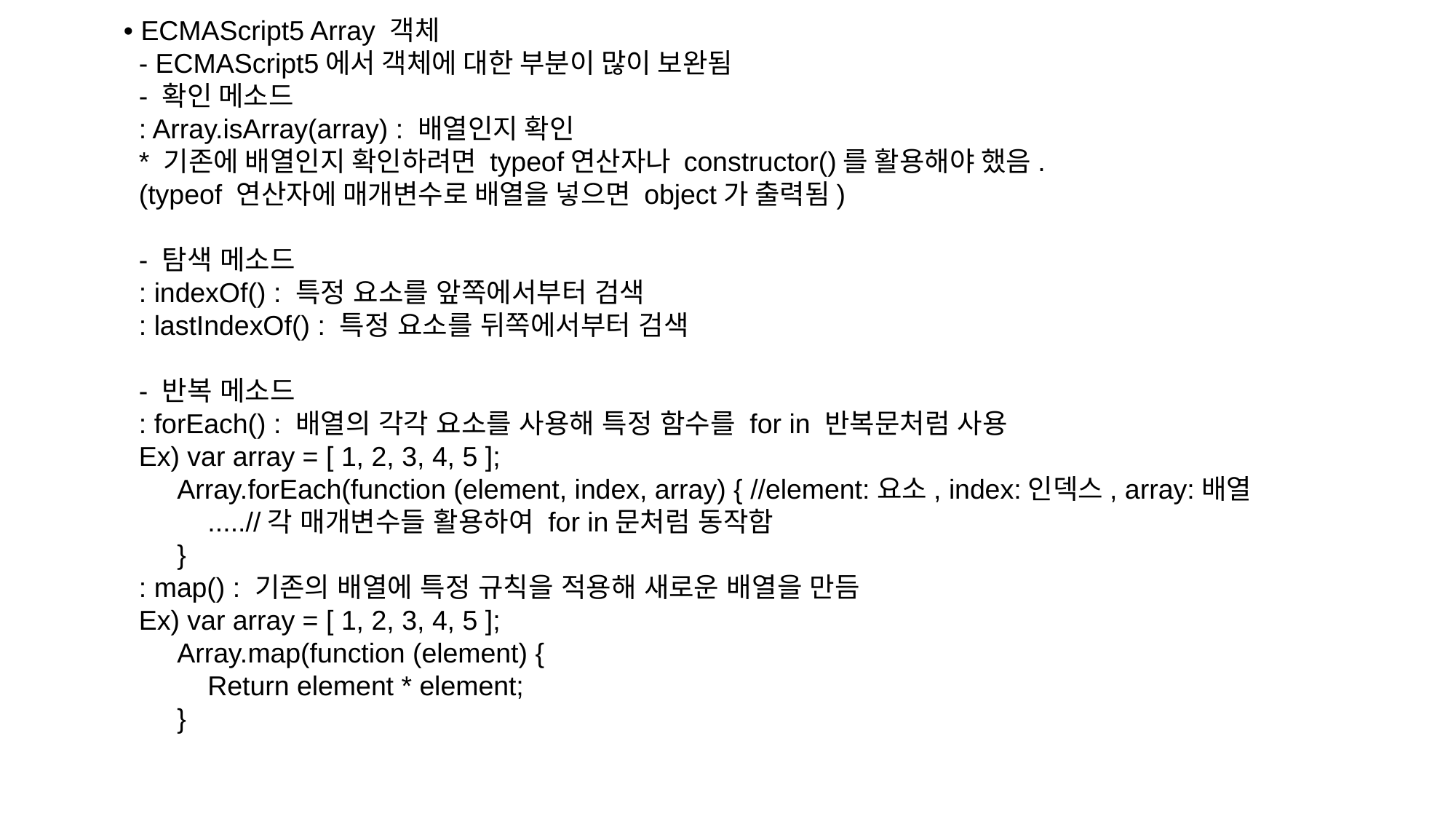

• ECMAScript5 Array 객체
    - ECMAScript5에서 객체에 대한 부분이 많이 보완됨
    - 확인 메소드
    : Array.isArray(array) : 배열인지 확인
    * 기존에 배열인지 확인하려면 typeof연산자나 constructor()를 활용해야 했음.
    (typeof 연산자에 매개변수로 배열을 넣으면 object가 출력됨)

    - 탐색 메소드
    : indexOf() : 특정 요소를 앞쪽에서부터 검색
    : lastIndexOf() : 특정 요소를 뒤쪽에서부터 검색

    - 반복 메소드
    : forEach() : 배열의 각각 요소를 사용해 특정 함수를 for in 반복문처럼 사용
    Ex) var array = [ 1, 2, 3, 4, 5 ];
         Array.forEach(function (element, index, array) { //element:요소, index:인덱스, array:배열
             .....//각 매개변수들 활용하여 for in문처럼 동작함
         }
    : map() : 기존의 배열에 특정 규칙을 적용해 새로운 배열을 만듬
    Ex) var array = [ 1, 2, 3, 4, 5 ];
         Array.map(function (element) {
             Return element * element;
         }